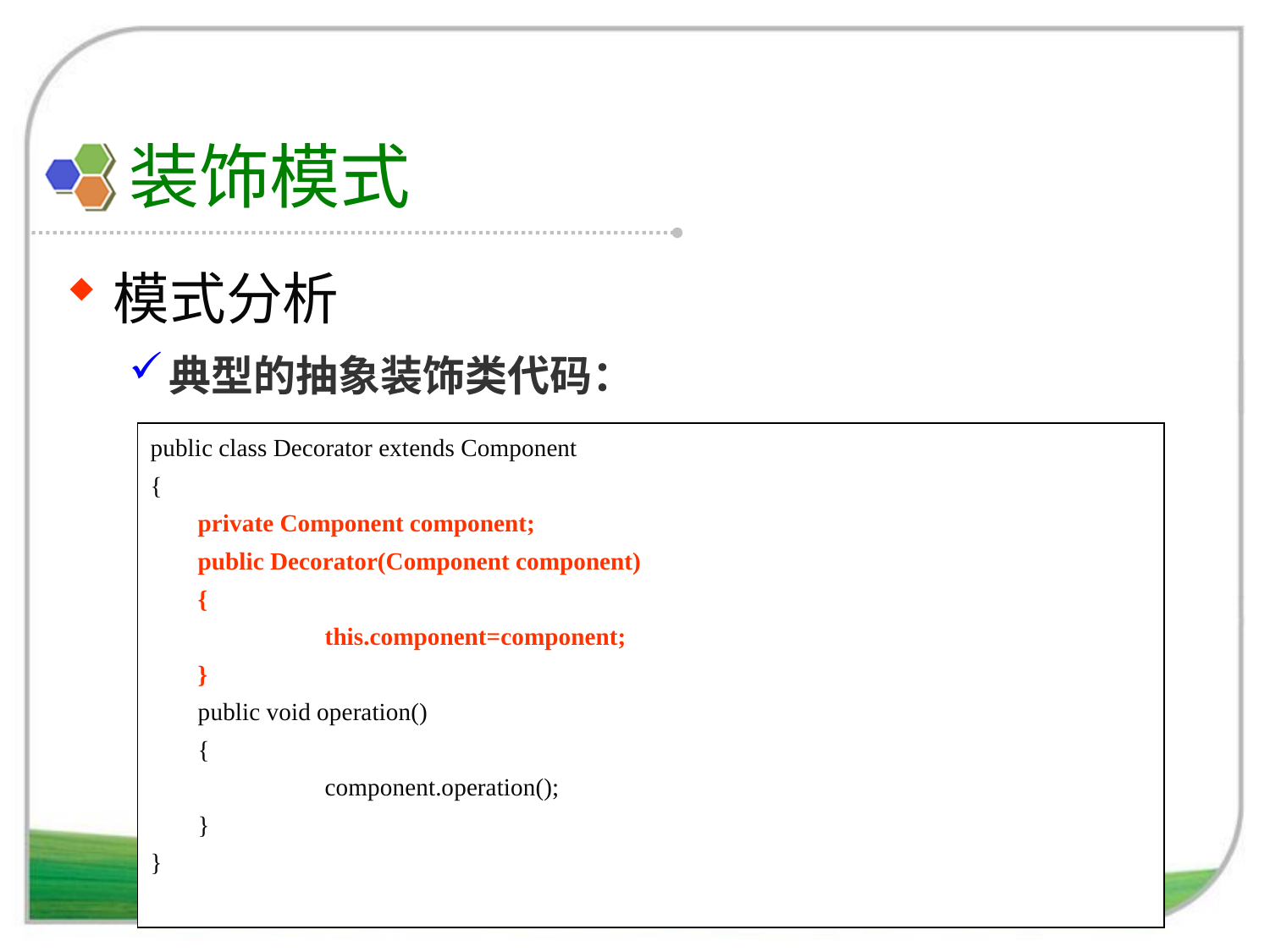

# 装饰模式
模式分析
典型的抽象装饰类代码：

| public class Decorator extends Component { private Component component; public Decorator(Component component) { this.component=component; } public void operation() { component.operation(); } } |
| --- |